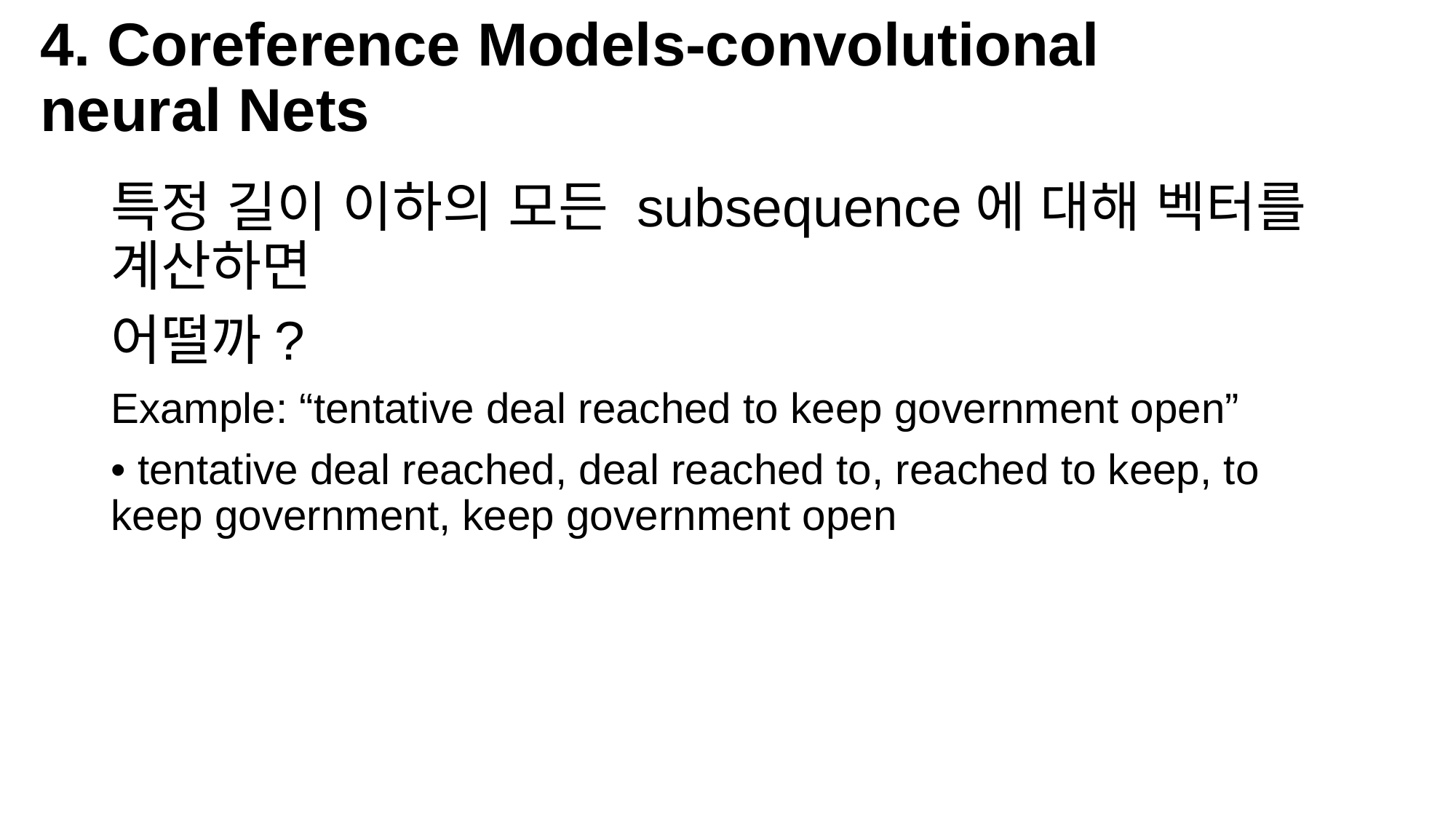

# 4. Coreference Models-convolutional neural Nets
특정 길이 이하의 모든 subsequence에 대해 벡터를 계산하면
어떨까?
Example: “tentative deal reached to keep government open”
• tentative deal reached, deal reached to, reached to keep, to keep government, keep government open